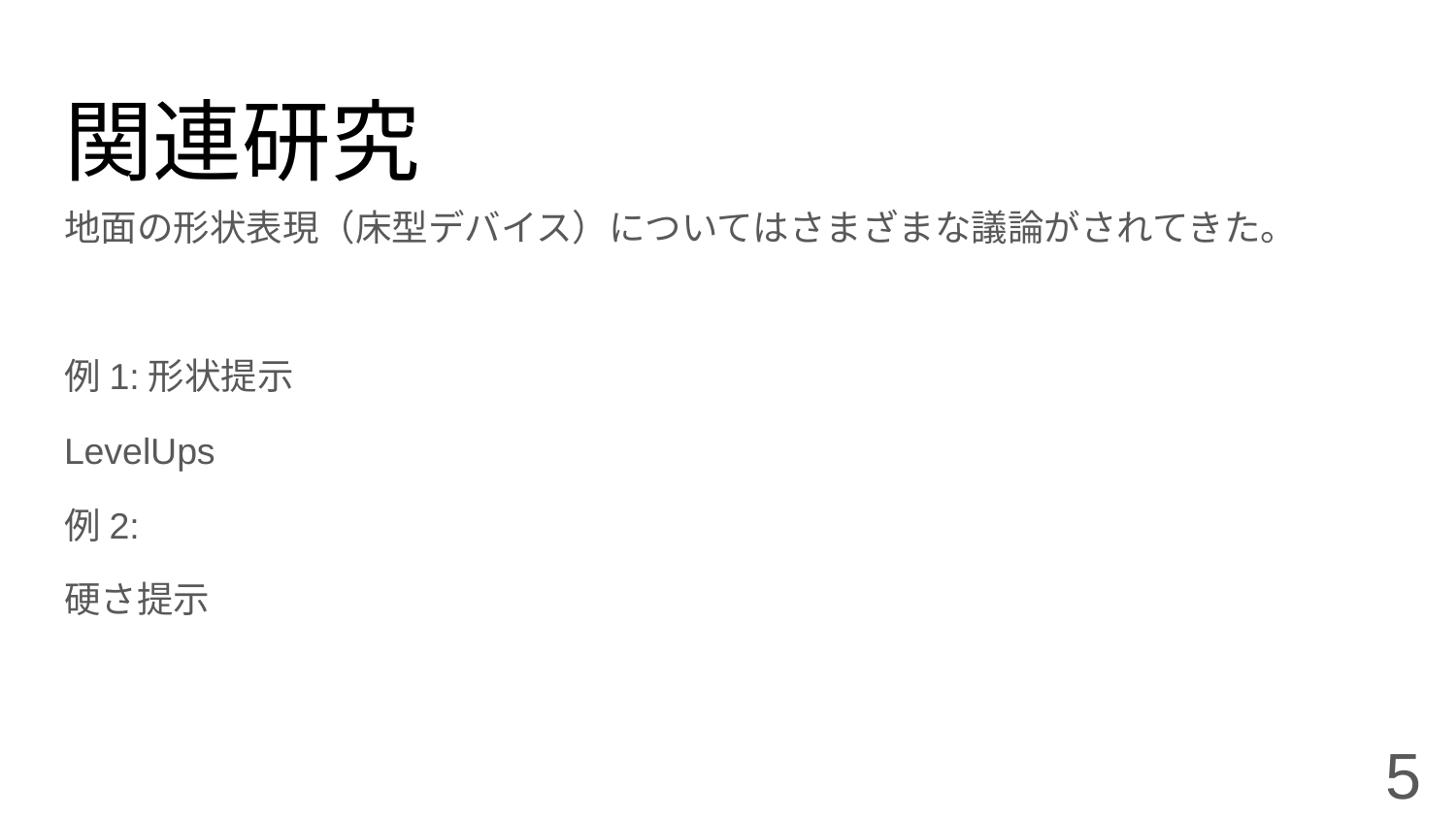

# 関連研究
地面の形状表現（床型デバイス）についてはさまざまな議論がされてきた。

例1:形状提示
LevelUps
例2:
硬さ提示

5